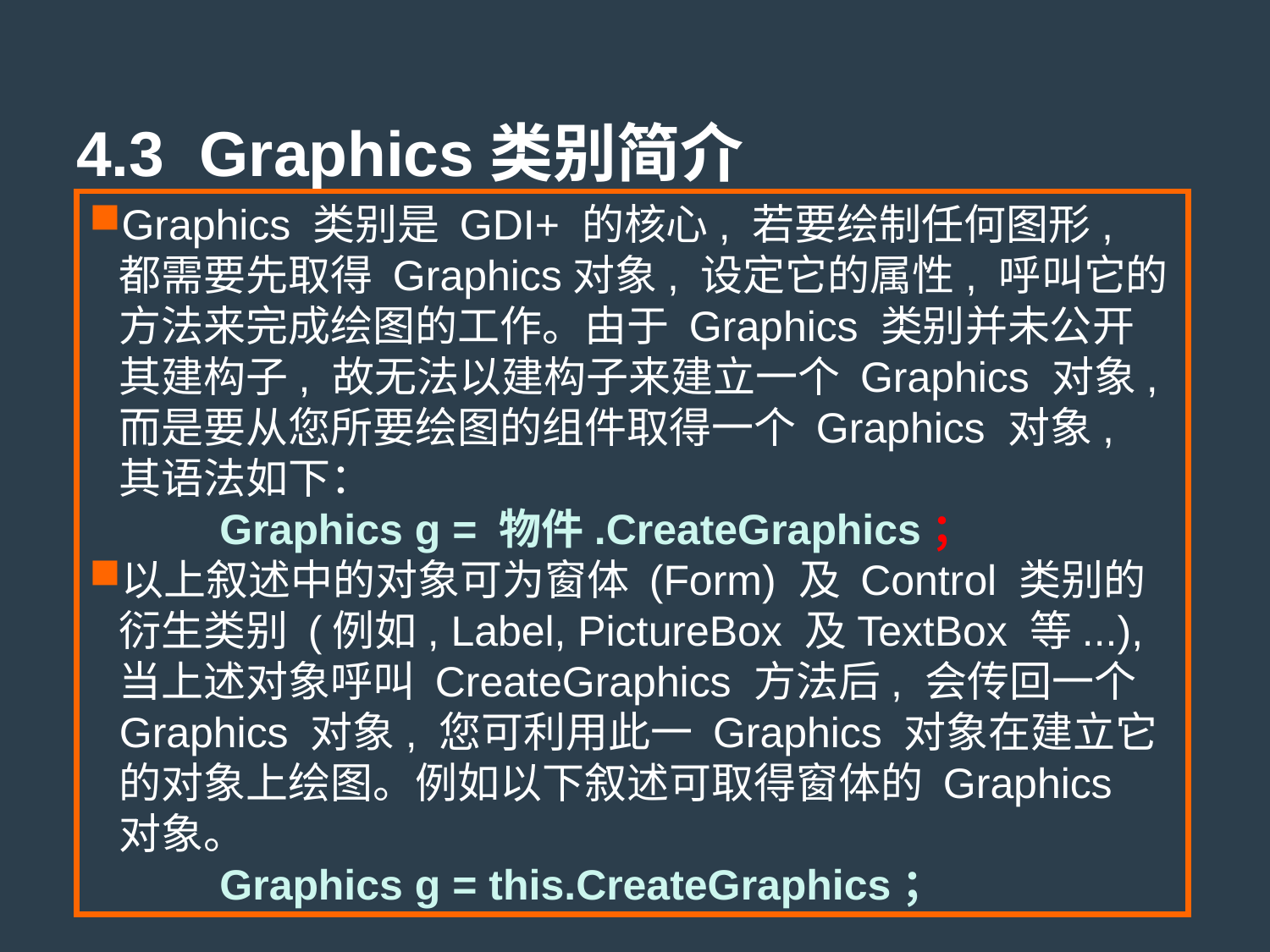

# 4.3  Graphics类别简介
Graphics 类别是 GDI+ 的核心, 若要绘制任何图形, 都需要先取得 Graphics对象, 设定它的属性, 呼叫它的方法来完成绘图的工作。由于 Graphics 类别并未公开其建构子, 故无法以建构子来建立一个 Graphics 对象, 而是要从您所要绘图的组件取得一个 Graphics 对象, 其语法如下：
           Graphics g = 物件.CreateGraphics；
以上叙述中的对象可为窗体 (Form) 及 Control 类别的衍生类别 (例如, Label, PictureBox 及TextBox 等...), 当上述对象呼叫 CreateGraphics 方法后, 会传回一个Graphics 对象, 您可利用此一 Graphics 对象在建立它的对象上绘图。例如以下叙述可取得窗体的 Graphics 对象。
           Graphics g = this.CreateGraphics；